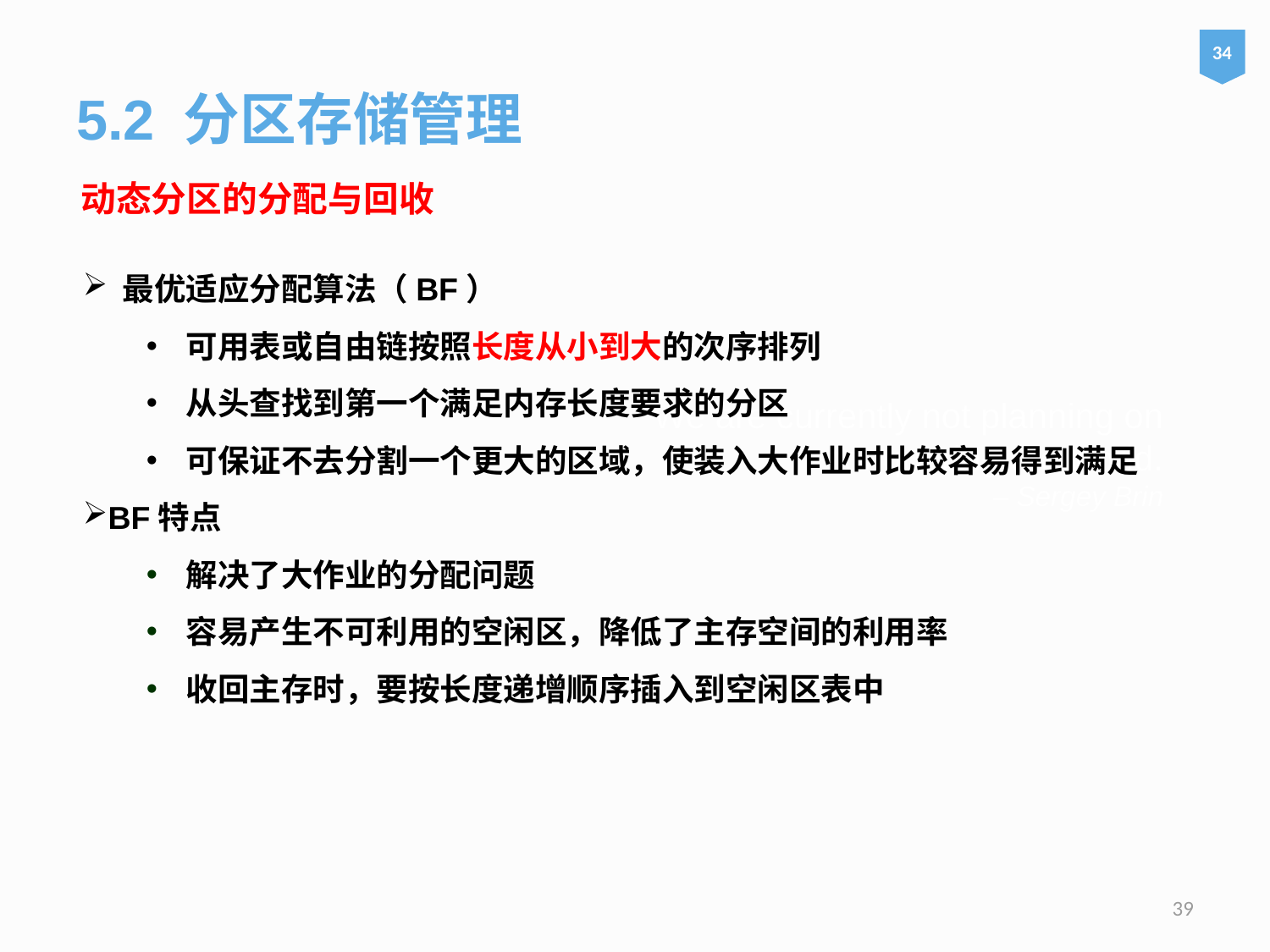

34
5.2 分区存储管理
动态分区的分配与回收
最优适应分配算法（BF）
可用表或自由链按照长度从小到大的次序排列
从头查找到第一个满足内存长度要求的分区
可保证不去分割一个更大的区域，使装入大作业时比较容易得到满足
BF特点
解决了大作业的分配问题
容易产生不可利用的空闲区，降低了主存空间的利用率
收回主存时，要按长度递增顺序插入到空闲区表中

# We are currently not planning on conquering the world. – Sergey Brin
39